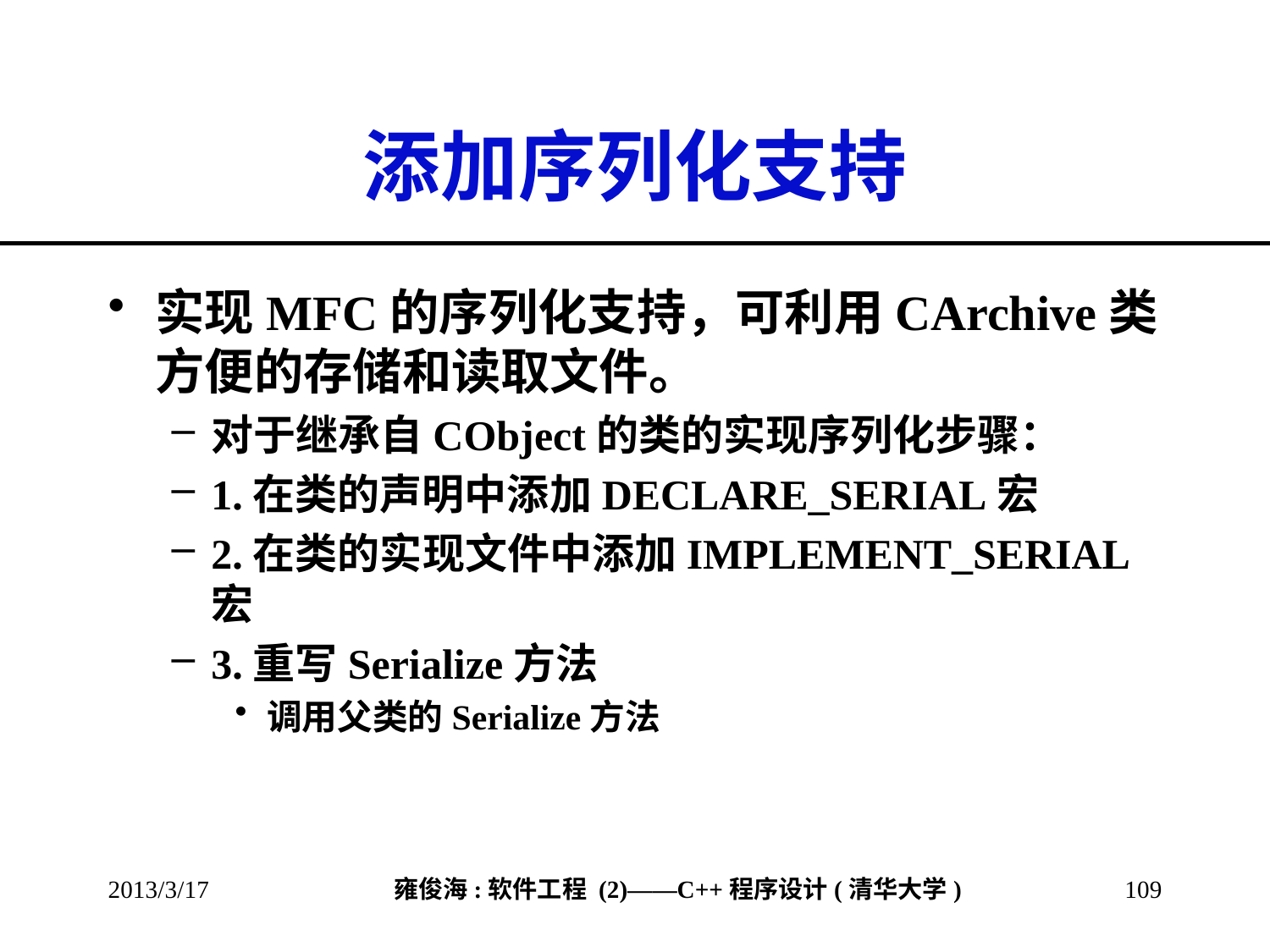

# 添加序列化支持
实现MFC的序列化支持，可利用CArchive类方便的存储和读取文件。
对于继承自CObject的类的实现序列化步骤：
1.在类的声明中添加DECLARE_SERIAL宏
2.在类的实现文件中添加IMPLEMENT_SERIAL宏
3.重写Serialize方法
调用父类的Serialize方法
2013/3/17
109